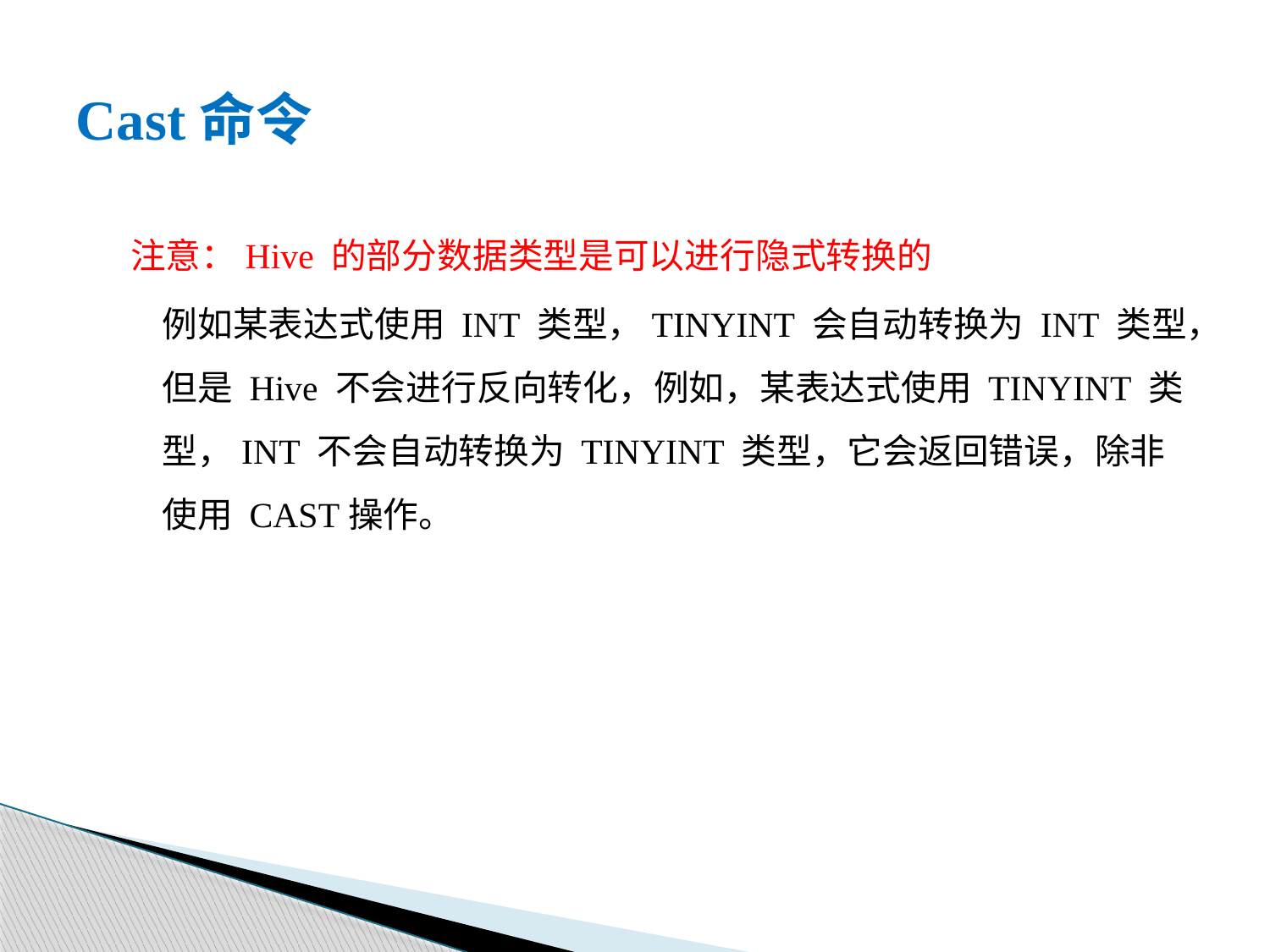

# Cast命令
注意：Hive 的部分数据类型是可以进行隐式转换的
例如某表达式使用 INT 类型，TINYINT 会自动转换为 INT 类型，但是 Hive 不会进行反向转化，例如，某表达式使用 TINYINT 类型，INT 不会自动转换为 TINYINT 类型，它会返回错误，除非使用 CAST操作。